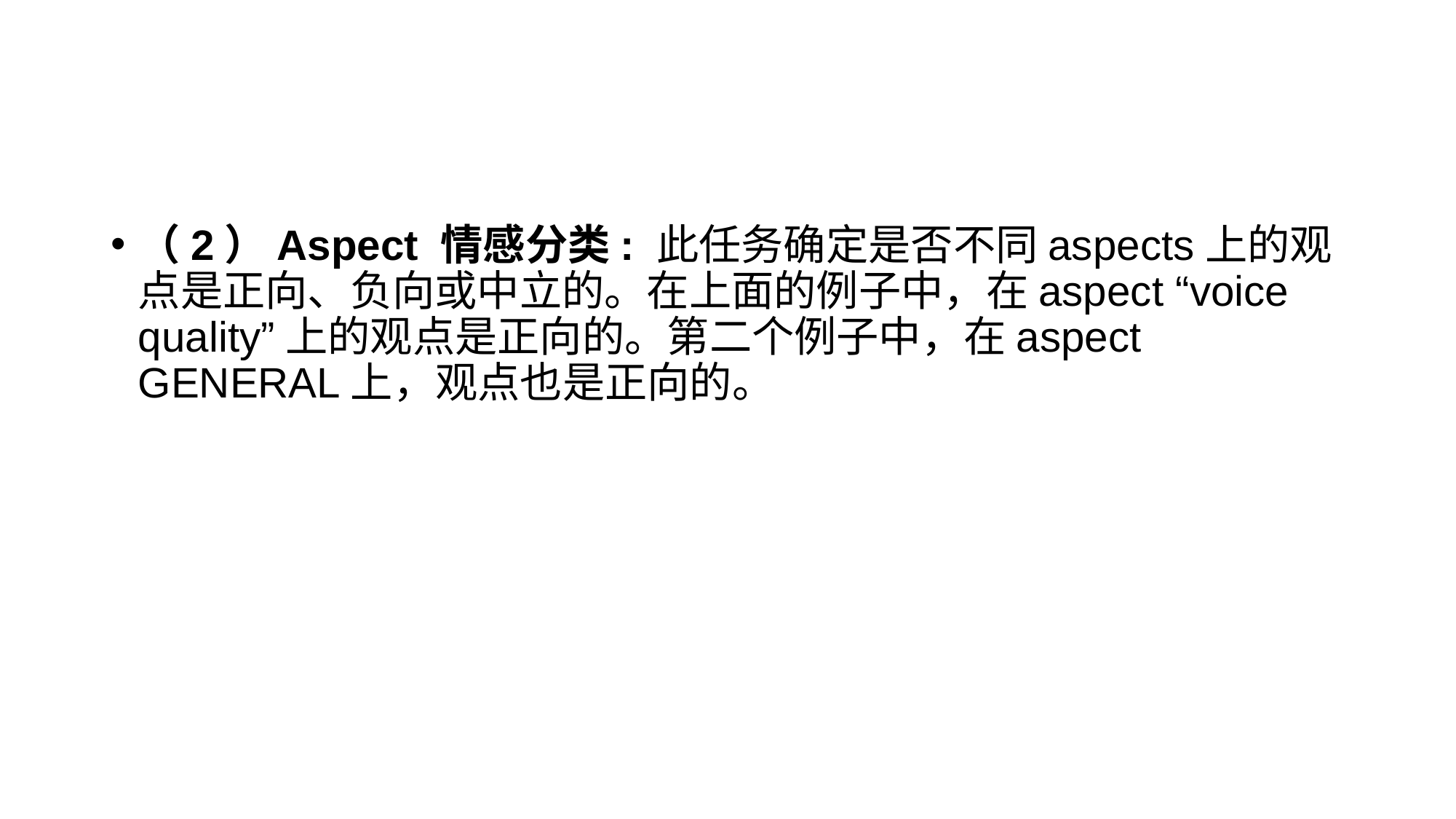

#
（2）Aspect 情感分类: 此任务确定是否不同aspects上的观点是正向、负向或中立的。在上面的例子中，在aspect “voice quality”上的观点是正向的。第二个例子中，在aspect GENERAL上，观点也是正向的。